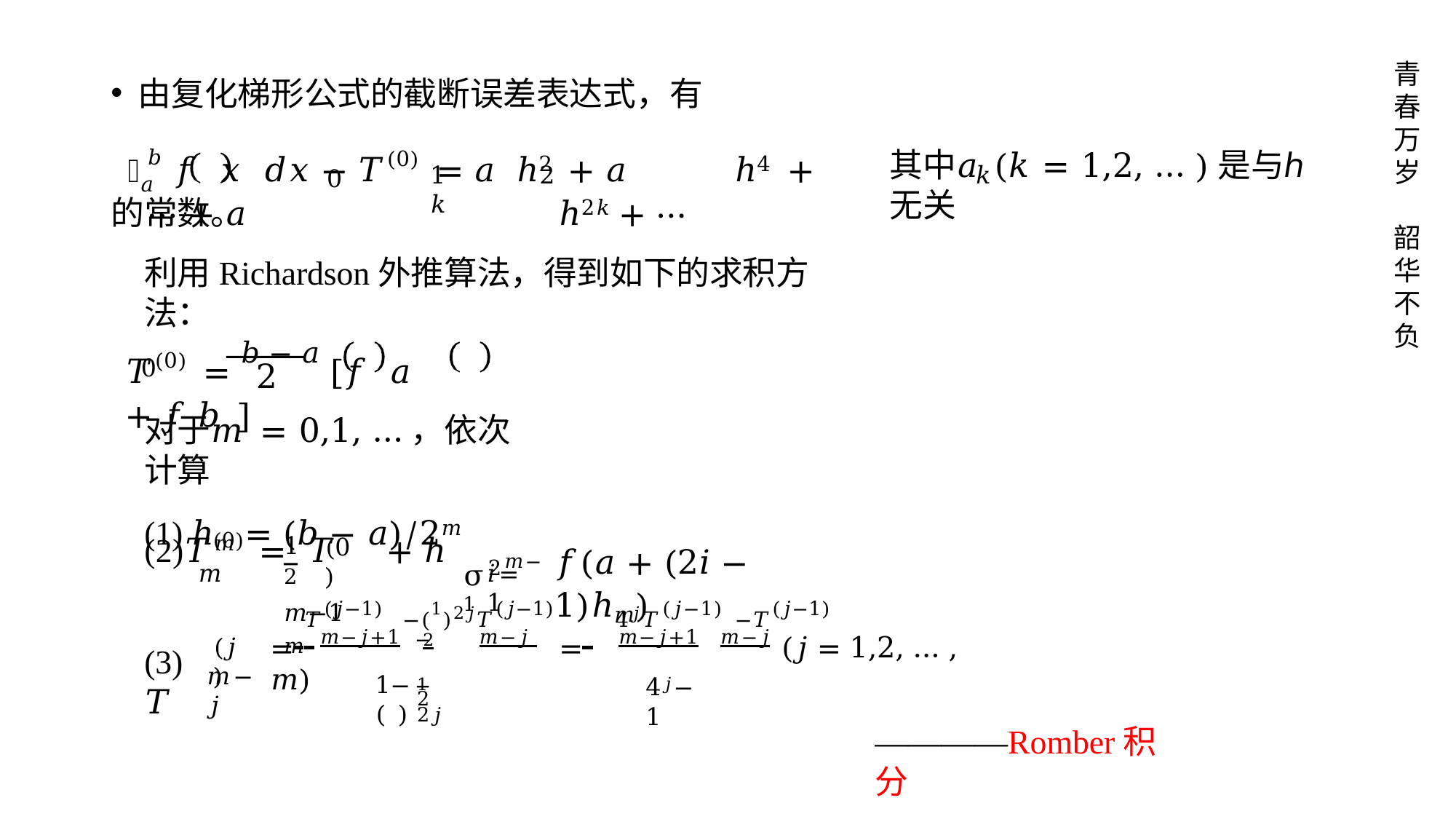

青 春 万 岁
由复化梯形公式的截断误差表达式，有
𝑏 𝑓  𝑥  𝑑𝑥 − 𝑇(0) = 𝑎  ℎ2 + 𝑎	ℎ4 + ⋯ + 𝑎	ℎ2𝑘 + ⋯
其中𝑎	(𝑘 = 1,2, … )是与ℎ无关
׬𝑎

1	2	𝑘
𝑘
0
的常数。
利用Richardson外推算法，得到如下的求积方法：
韶 华 不 负
𝑇(0)  = 𝑏 − 𝑎 [𝑓  𝑎	+ 𝑓 𝑏 ]

0
2

对于𝑚 = 0,1, …，依次计算
(1) ℎ𝑚 = (𝑏 − 𝑎)/2𝑚
σ2𝑚−1
1
(0)
(2)𝑇(0) =	𝑇	+ ℎ
2	𝑚−1	𝑚
𝑓(𝑎 + (2𝑖 − 1)ℎ𝑚)
𝑖=1
𝑚

𝑇(𝑗−1)  −(1)2𝑗𝑇(𝑗−1)	4𝑗𝑇(𝑗−1) −𝑇(𝑗−1)
=  𝑚−𝑗+1	2	𝑚−𝑗   = 	𝑚−𝑗+1	𝑚−𝑗 (𝑗 = 1,2, … , 𝑚)
(𝑗)
(3) 𝑇

𝑚−𝑗
4𝑗−1
1 2𝑗
1−( )
2

————Romber积分